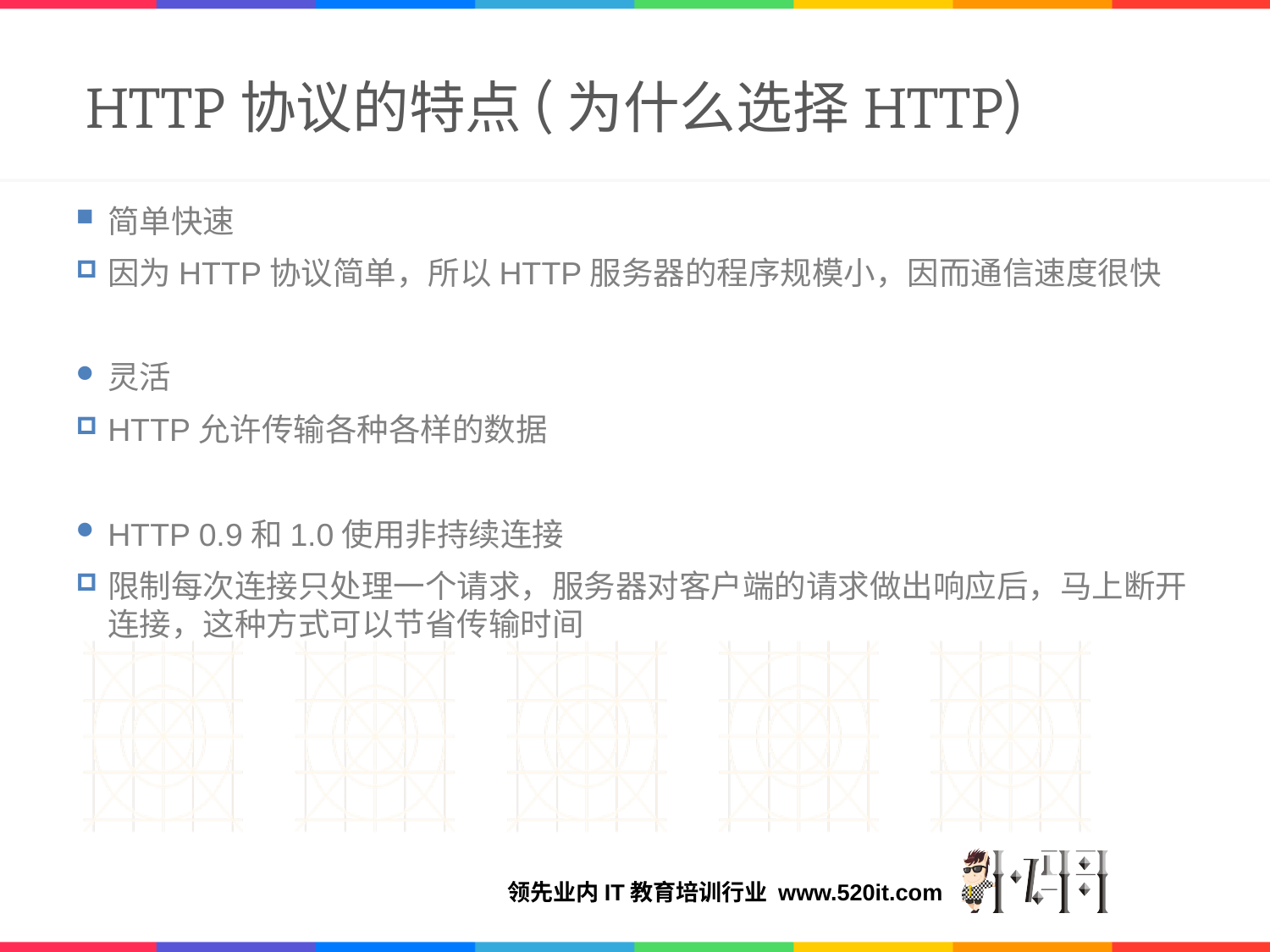

# HTTP协议的特点(为什么选择HTTP)
简单快速
因为HTTP协议简单，所以HTTP服务器的程序规模小，因而通信速度很快

灵活
HTTP允许传输各种各样的数据

HTTP 0.9和1.0使用非持续连接
限制每次连接只处理一个请求，服务器对客户端的请求做出响应后，马上断开连接，这种方式可以节省传输时间